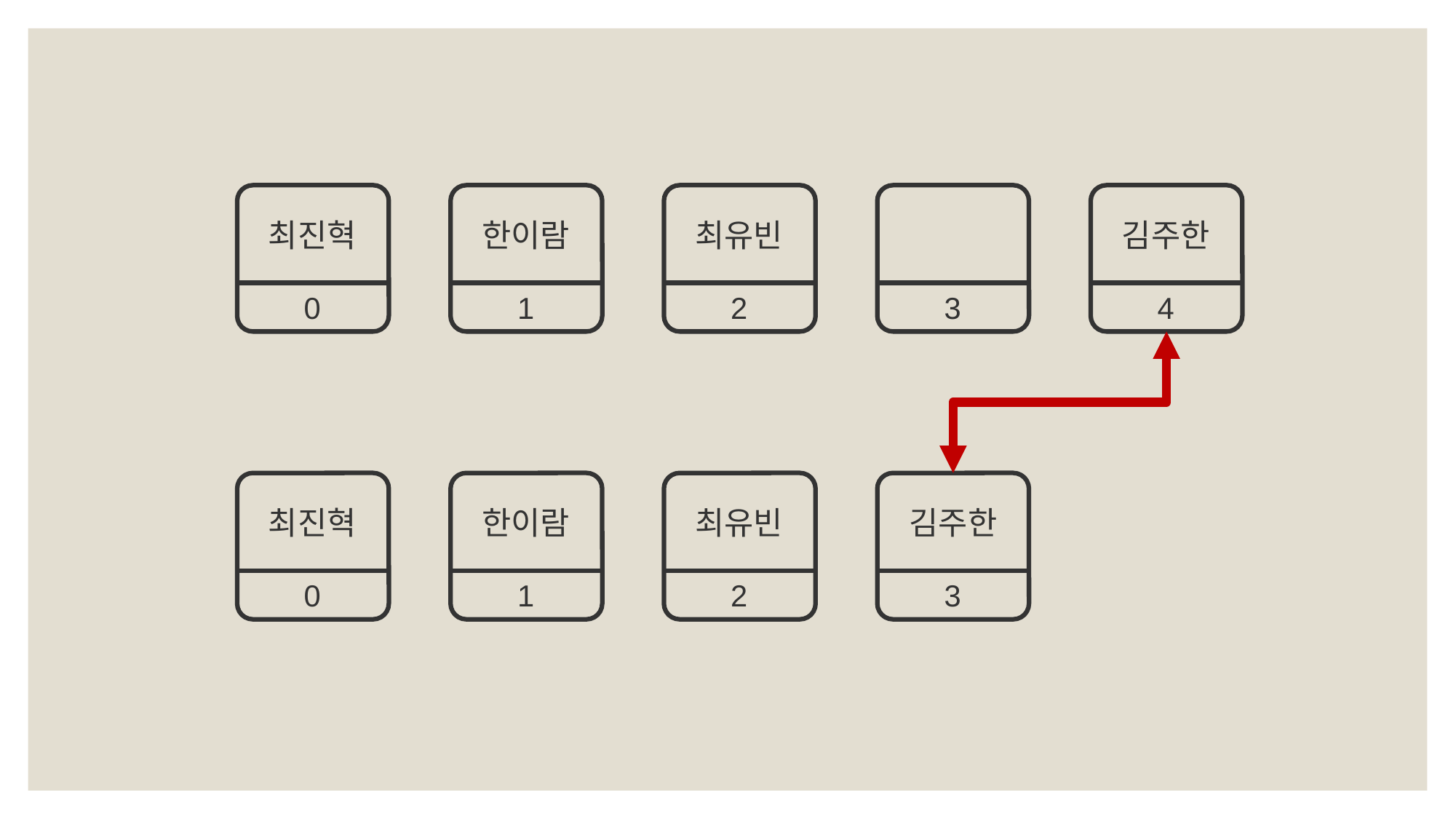

최진혁
0

한이람
1

최유빈
2

3

김주한
4

최진혁
0

한이람
1

최유빈
2

3
김주한